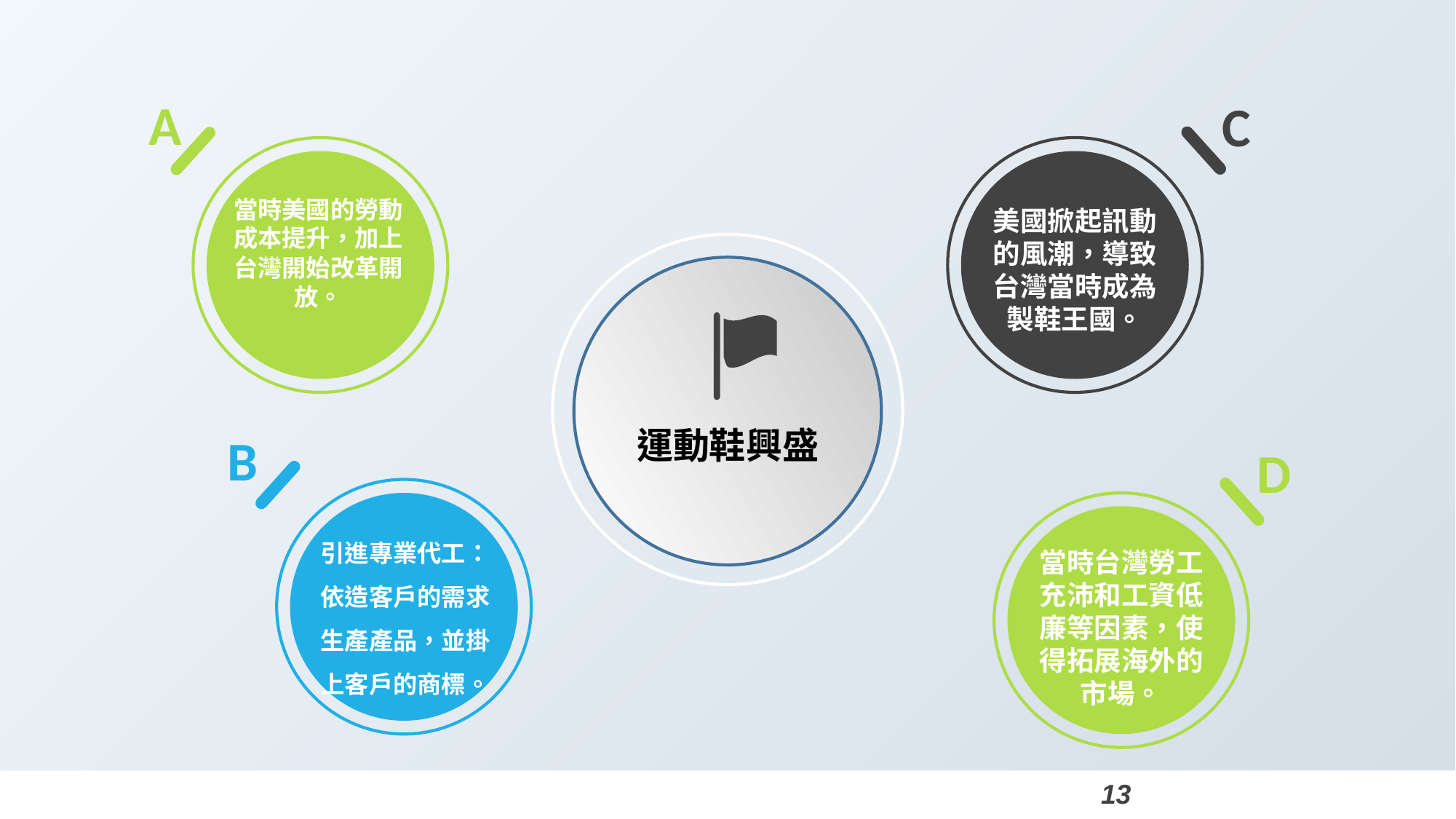

A
C

當時美國的勞動成本提升，加上台灣開始改革開放。
美國掀起訊動的風潮，導致台灣當時成為製鞋王國。

運動鞋興盛
B
D

引進專業代工：依造客戶的需求生產產品，並掛上客戶的商標。
當時台灣勞工充沛和工資低廉等因素，使得拓展海外的市場。

13